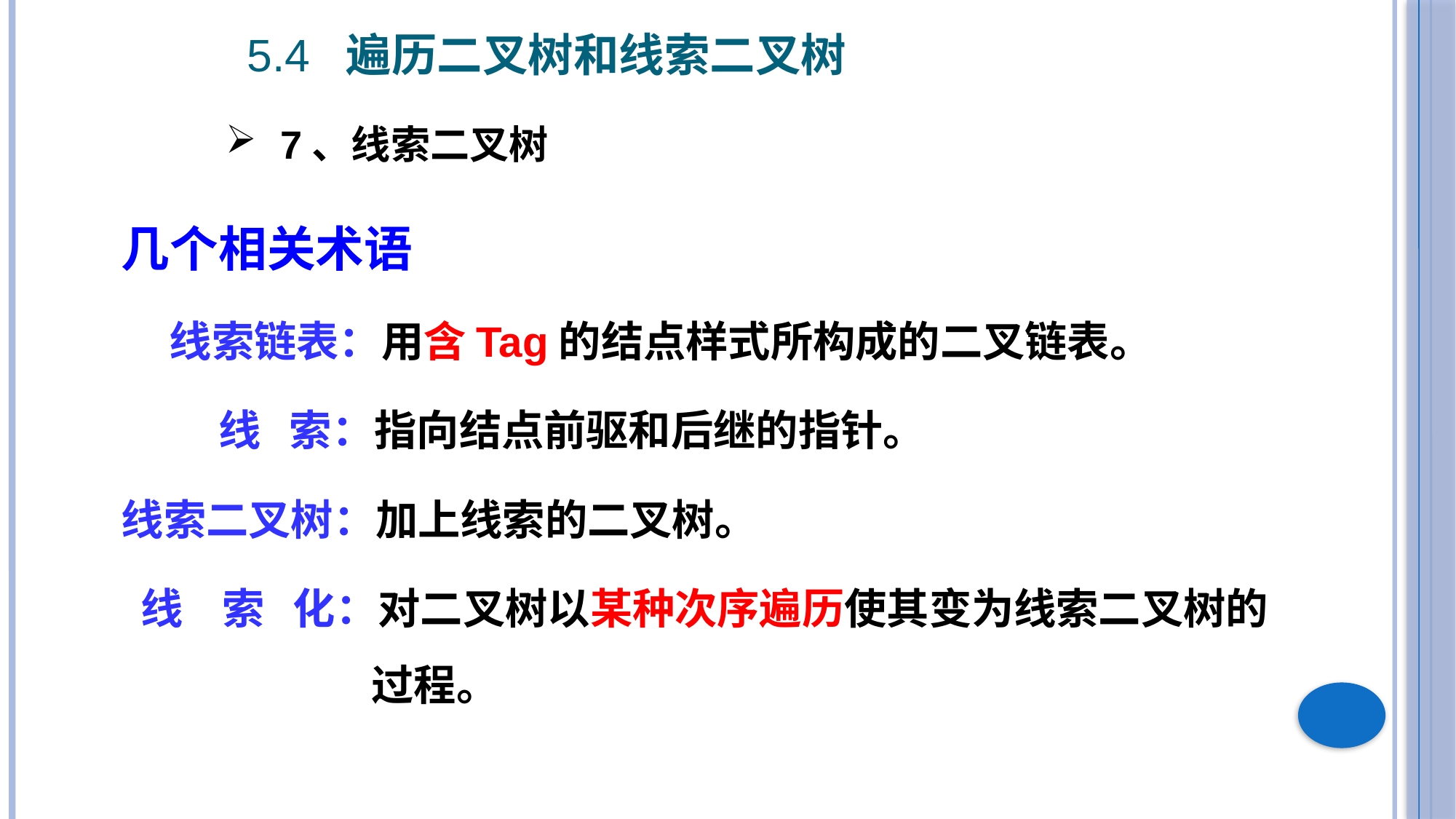

5.4  遍历二叉树和线索二叉树
7、线索二叉树
几个相关术语
    线索链表：用含Tag的结点样式所构成的二叉链表。
         线   索：指向结点前驱和后继的指针。
线索二叉树：加上线索的二叉树。
 线    索   化：对二叉树以某种次序遍历使其变为线索二叉树的过程。